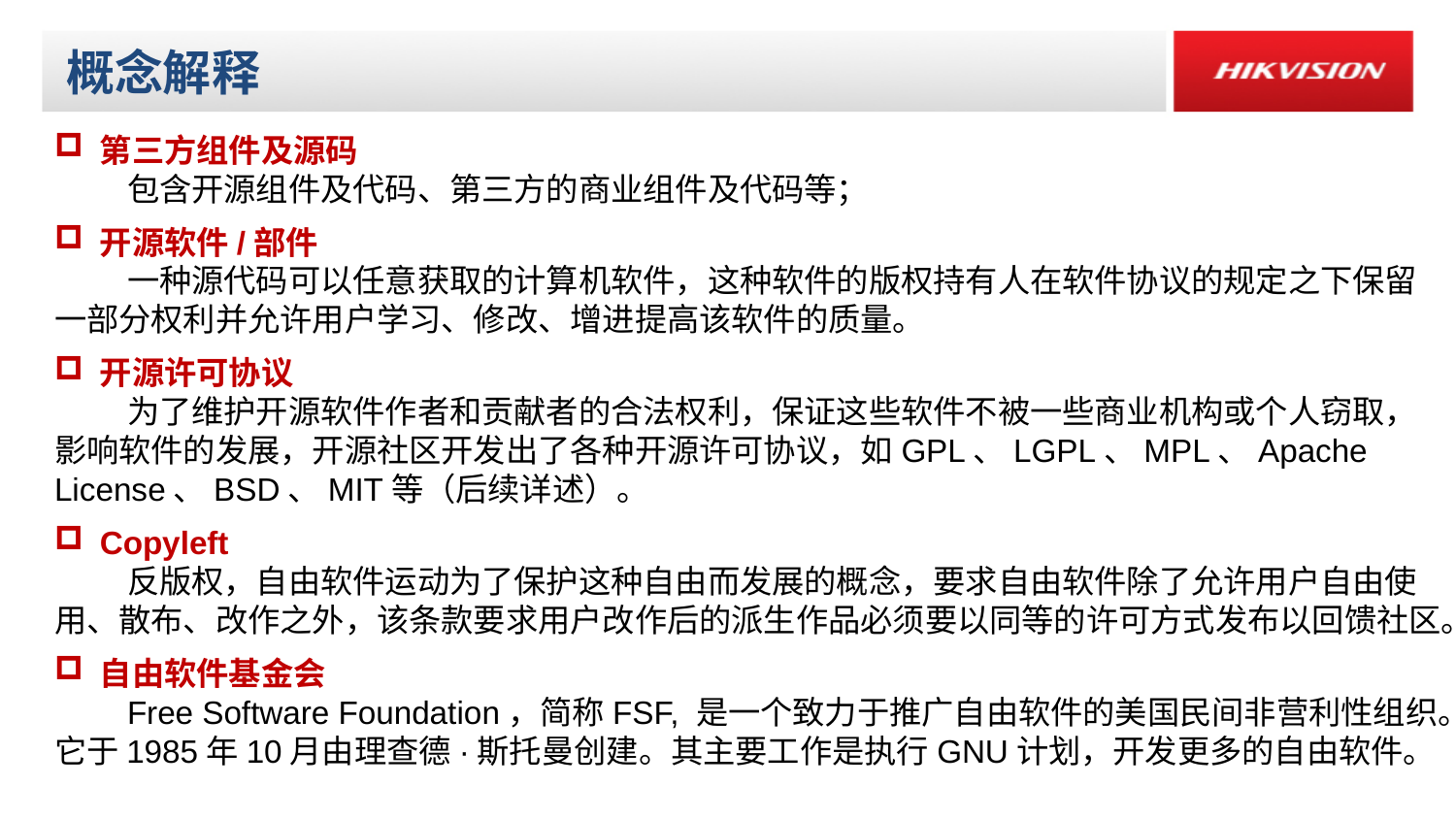

# 概念解释
第三方组件及源码
包含开源组件及代码、第三方的商业组件及代码等；

开源软件/部件
一种源代码可以任意获取的计算机软件，这种软件的版权持有人在软件协议的规定之下保留一部分权利并允许用户学习、修改、增进提高该软件的质量。

开源许可协议
为了维护开源软件作者和贡献者的合法权利，保证这些软件不被一些商业机构或个人窃取，影响软件的发展，开源社区开发出了各种开源许可协议，如GPL、LGPL、MPL、Apache License、BSD、MIT等（后续详述）。

Copyleft
反版权，自由软件运动为了保护这种自由而发展的概念，要求自由软件除了允许用户自由使用、散布、改作之外，该条款要求用户改作后的派生作品必须要以同等的许可方式发布以回馈社区。

自由软件基金会
Free Software Foundation，简称FSF, 是一个致力于推广自由软件的美国民间非营利性组织。它于1985年10月由理查德·斯托曼创建。其主要工作是执行GNU计划，开发更多的自由软件。